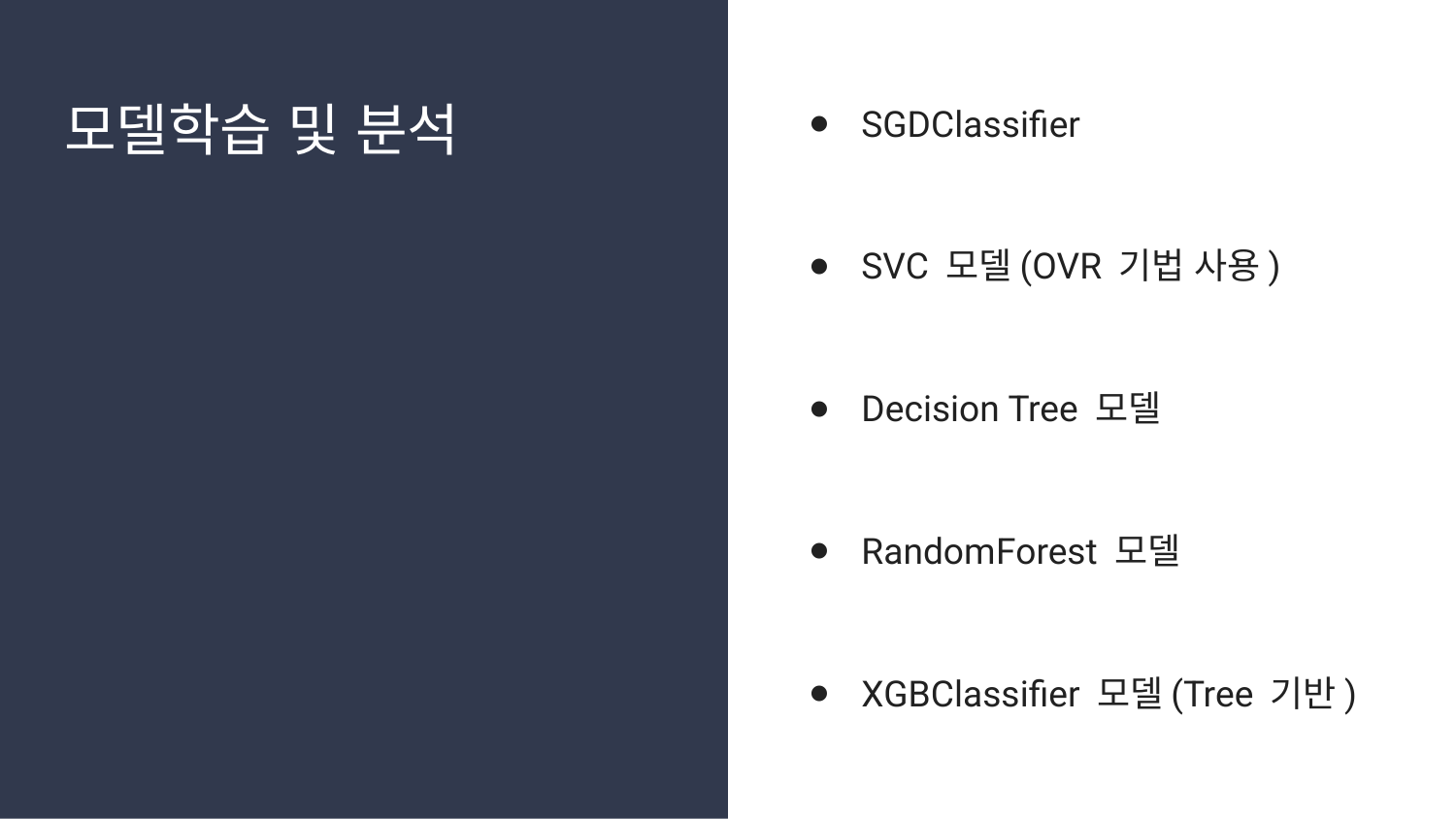

# 모델학습 및 분석
SGDClassifier

SVC 모델(OVR 기법 사용)

Decision Tree 모델

RandomForest 모델

XGBClassifier 모델(Tree 기반)